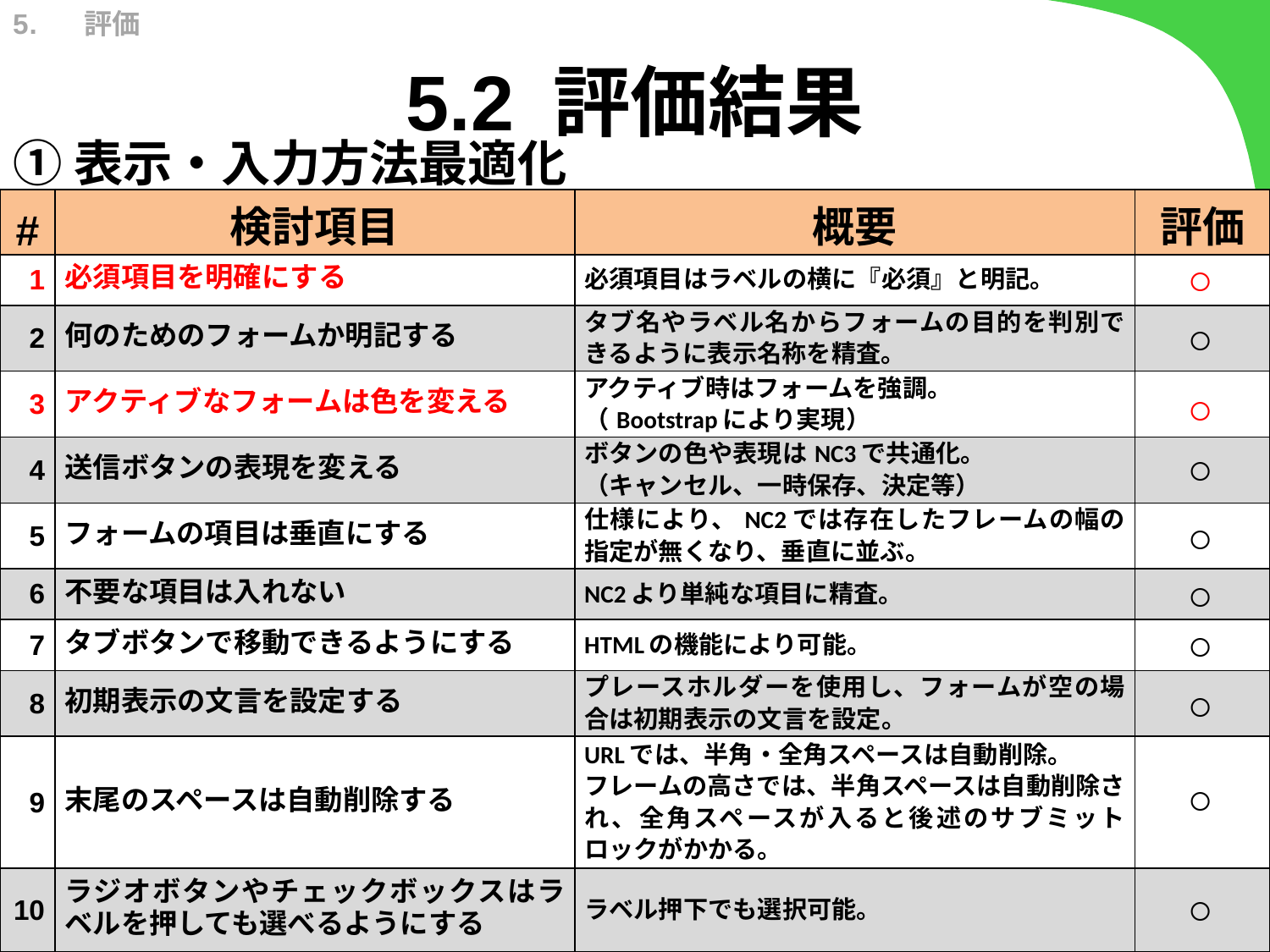

評価
# 5.2 評価結果
①表示・入力方法最適化
| # | 検討項目 | 概要 | 評価 |
| --- | --- | --- | --- |
| 1 | 必須項目を明確にする | 必須項目はラベルの横に『必須』と明記。 |  |
| 2 | 何のためのフォームか明記する | タブ名やラベル名からフォームの目的を判別できるように表示名称を精査。 |  |
| 3 | アクティブなフォームは色を変える | アクティブ時はフォームを強調。 （Bootstrapにより実現） |  |
| 4 | 送信ボタンの表現を変える | ボタンの色や表現はNC3で共通化。 （キャンセル、一時保存、決定等） |  |
| 5 | フォームの項目は垂直にする | 仕様により、NC2では存在したフレームの幅の指定が無くなり、垂直に並ぶ。 |  |
| 6 | 不要な項目は入れない | NC2より単純な項目に精査。 |  |
| 7 | タブボタンで移動できるようにする | HTMLの機能により可能。 |  |
| 8 | 初期表示の文言を設定する | プレースホルダーを使用し、フォームが空の場合は初期表示の文言を設定。 |  |
| 9 | 末尾のスペースは自動削除する | URLでは、半角・全角スペースは自動削除。 フレームの高さでは、半角スペースは自動削除され、全角スペースが入ると後述のサブミットロックがかかる。 |  |
| 10 | ラジオボタンやチェックボックスはラベルを押しても選べるようにする | ラベル押下でも選択可能。 |  |
○
○
○
○
○
○
○
○
○
○
32